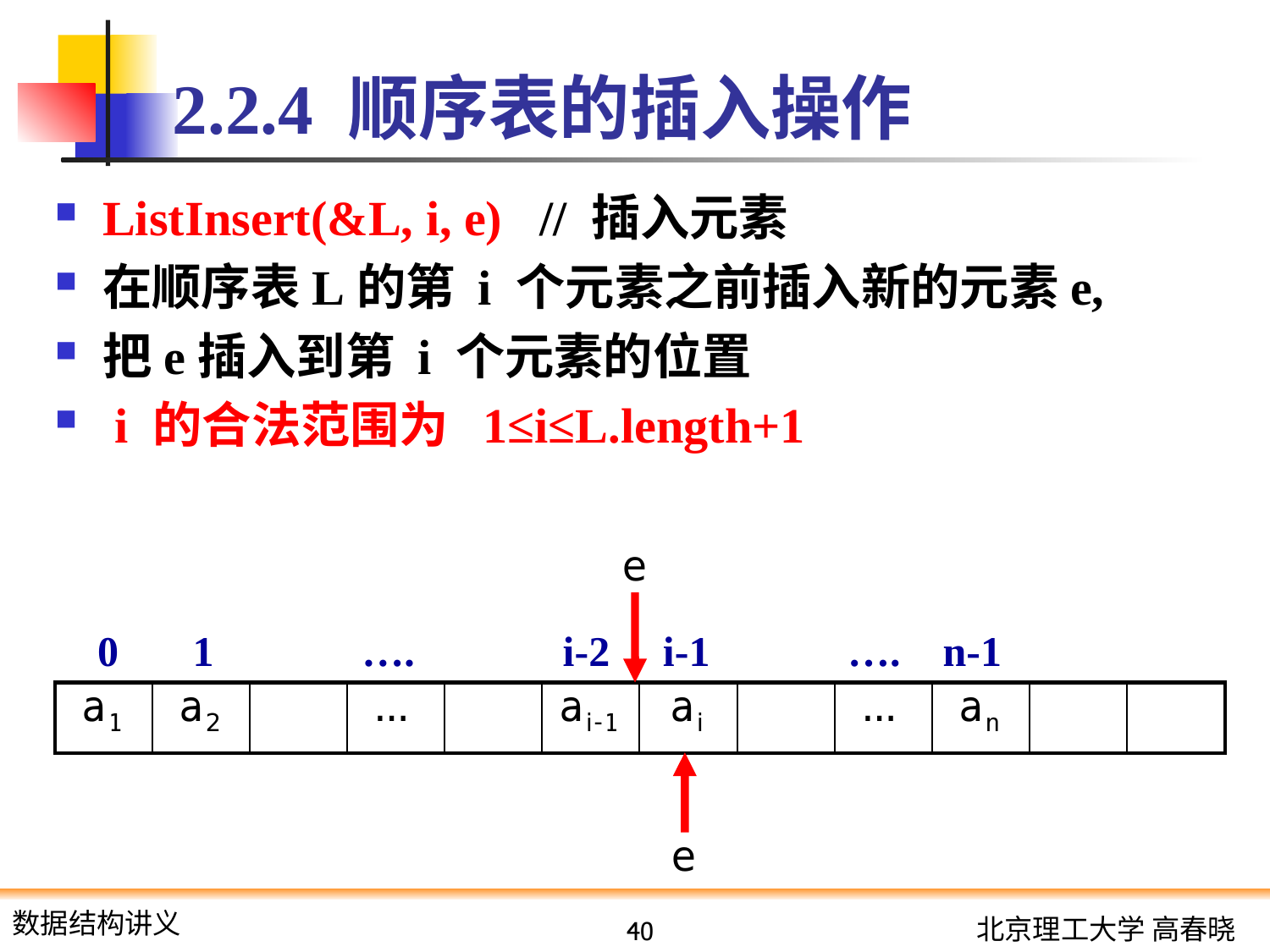

# 2.2.4 顺序表的插入操作
ListInsert(&L, i, e)   // 插入元素
在顺序表L的第 i 个元素之前插入新的元素e,
把e插入到第 i 个元素的位置
 i 的合法范围为  1≤i≤L.length+1
e

 0       1              ….              i-2     i-1             ….    n-1
| a1 | a2 |  | … |  | ai-1 | ai |  | … | an |  |  |
| --- | --- | --- | --- | --- | --- | --- | --- | --- | --- | --- | --- |

e
40